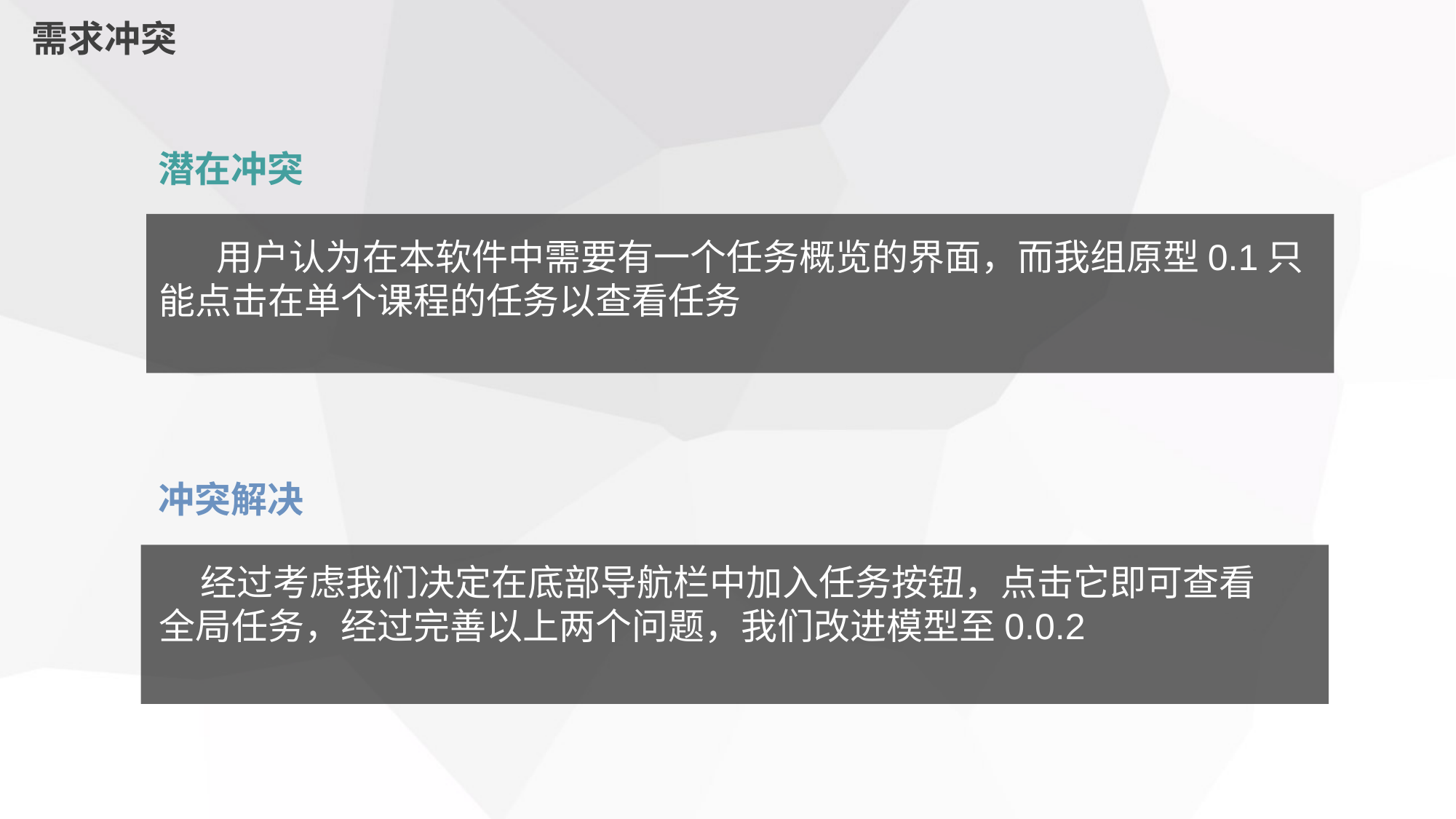

需求冲突
潜在冲突

      用户认为在本软件中需要有一个任务概览的界面，而我组原型0.1只能点击在单个课程的任务以查看任务
冲突解决

    经过考虑我们决定在底部导航栏中加入任务按钮，点击它即可查看全局任务，经过完善以上两个问题，我们改进模型至0.0.2